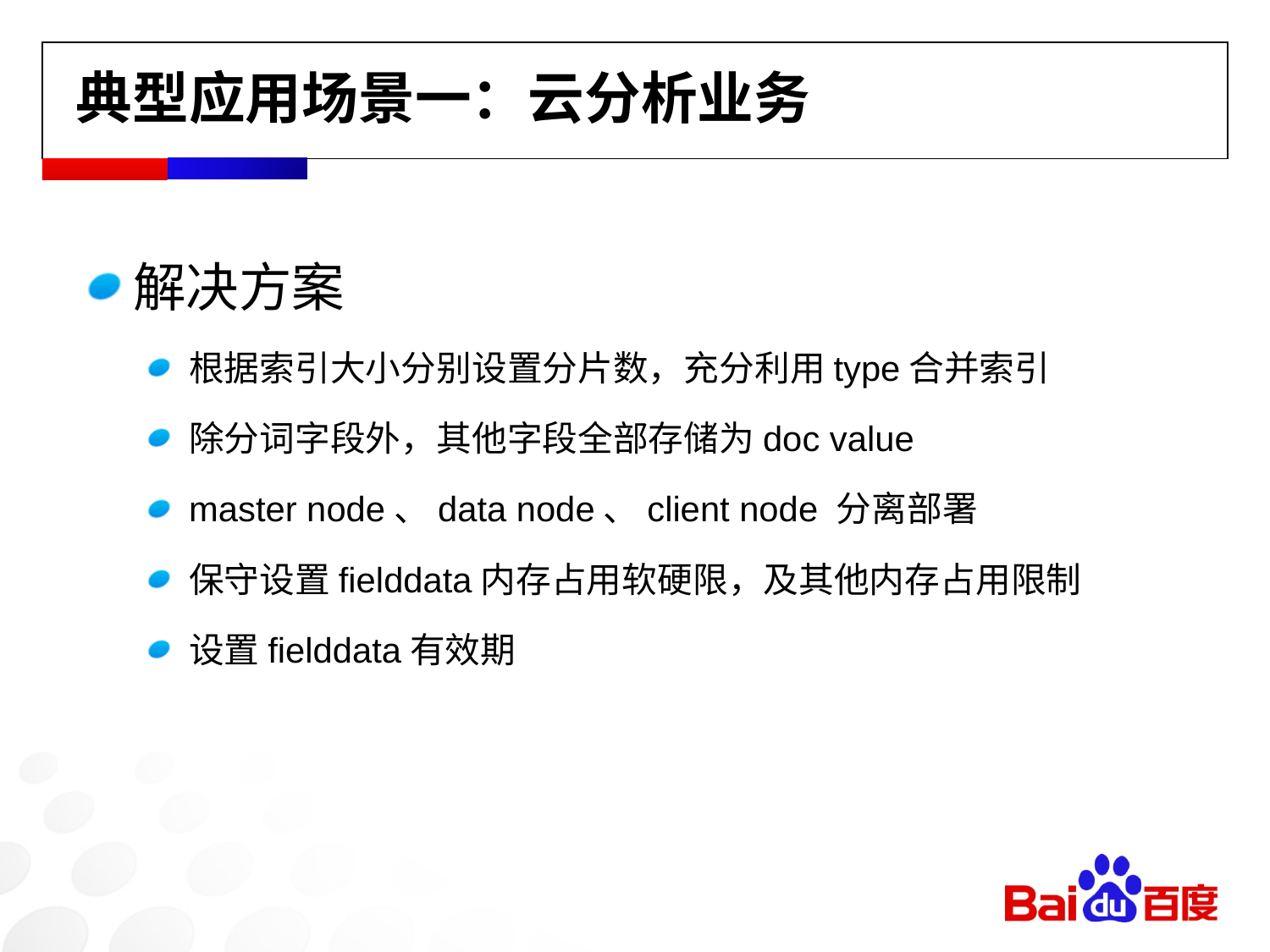

典型应用场景一：云分析业务
解决方案
根据索引大小分别设置分片数，充分利用type合并索引
除分词字段外，其他字段全部存储为doc value
master node、data node、client node 分离部署
保守设置fielddata内存占用软硬限，及其他内存占用限制
设置fielddata有效期